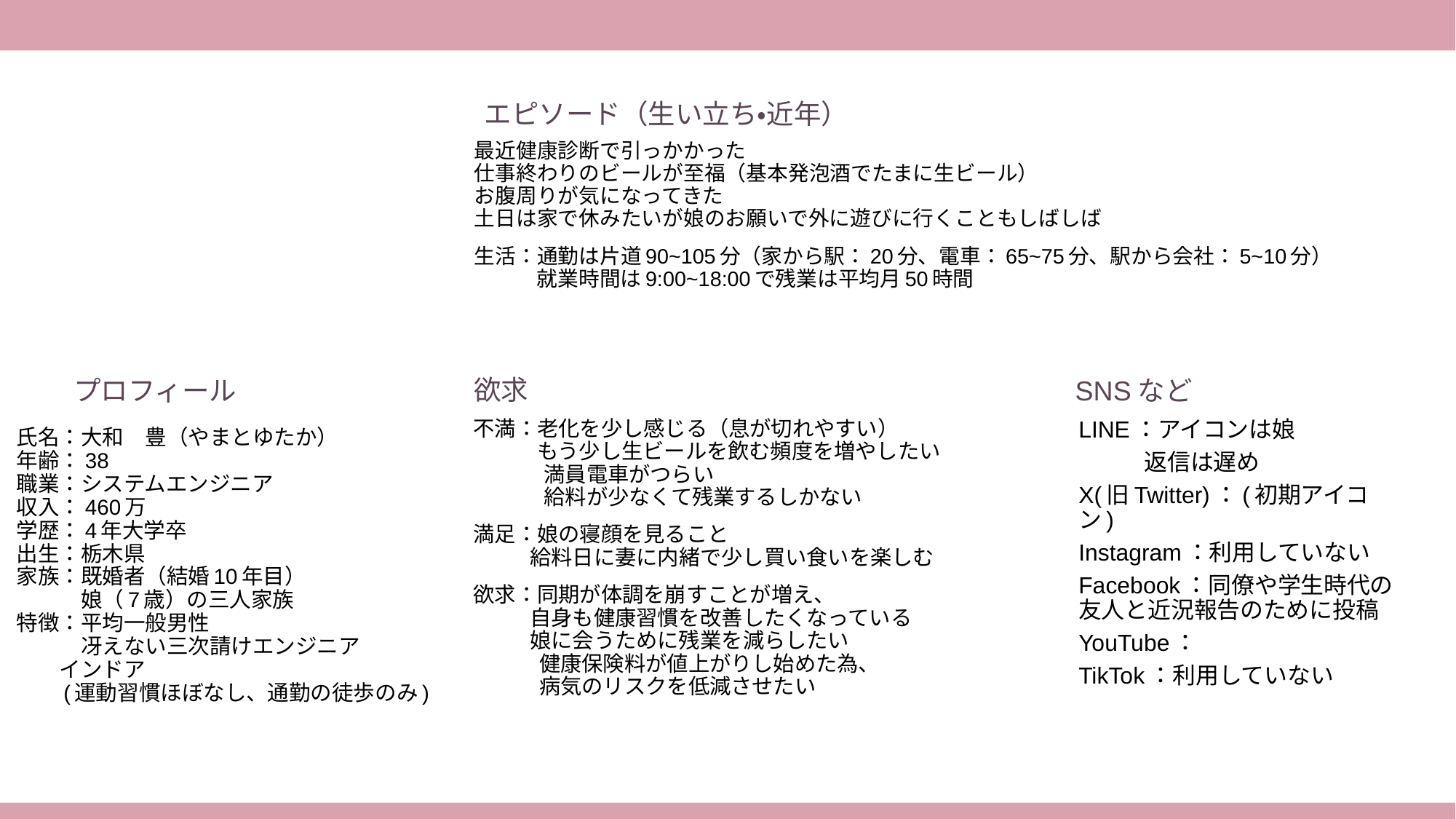

#

最近健康診断で引っかかった
仕事終わりのビールが至福（基本発泡酒でたまに生ビール）
お腹周りが気になってきた
土日は家で休みたいが娘のお願いで外に遊びに行くこともしばしば

生活：通勤は片道90~105分（家から駅：20分、電車：65~75分、駅から会社：5~10分）
  就業時間は9:00~18:00で残業は平均月50時間

不満：老化を少し感じる（息が切れやすい）
　　　もう少し生ビールを飲む頻度を増やしたい
   満員電車がつらい
   給料が少なくて残業するしかない

満足：娘の寝顔を見ること
           給料日に妻に内緒で少し買い食いを楽しむ

欲求：同期が体調を崩すことが増え、
           自身も健康習慣を改善したくなっている
           娘に会うために残業を減らしたい
  健康保険料が値上がりし始めた為、
  病気のリスクを低減させたい

LINE：アイコンは娘
            返信は遅め
X(旧Twitter)：(初期アイコン)
Instagram：利用していない
Facebook：同僚や学生時代の友人と近況報告のために投稿
YouTube：
TikTok：利用していない

氏名：大和　豊（やまとゆたか）
年齢：38
職業：システムエンジニア
収入：460万
学歴：4年大学卒
出生：栃木県
家族：既婚者（結婚10年目）
　　　娘（7歳）の三人家族
特徴：平均一般男性
　　　冴えない三次請けエンジニア
　　インドア
　　(運動習慣ほぼなし、通勤の徒歩のみ)